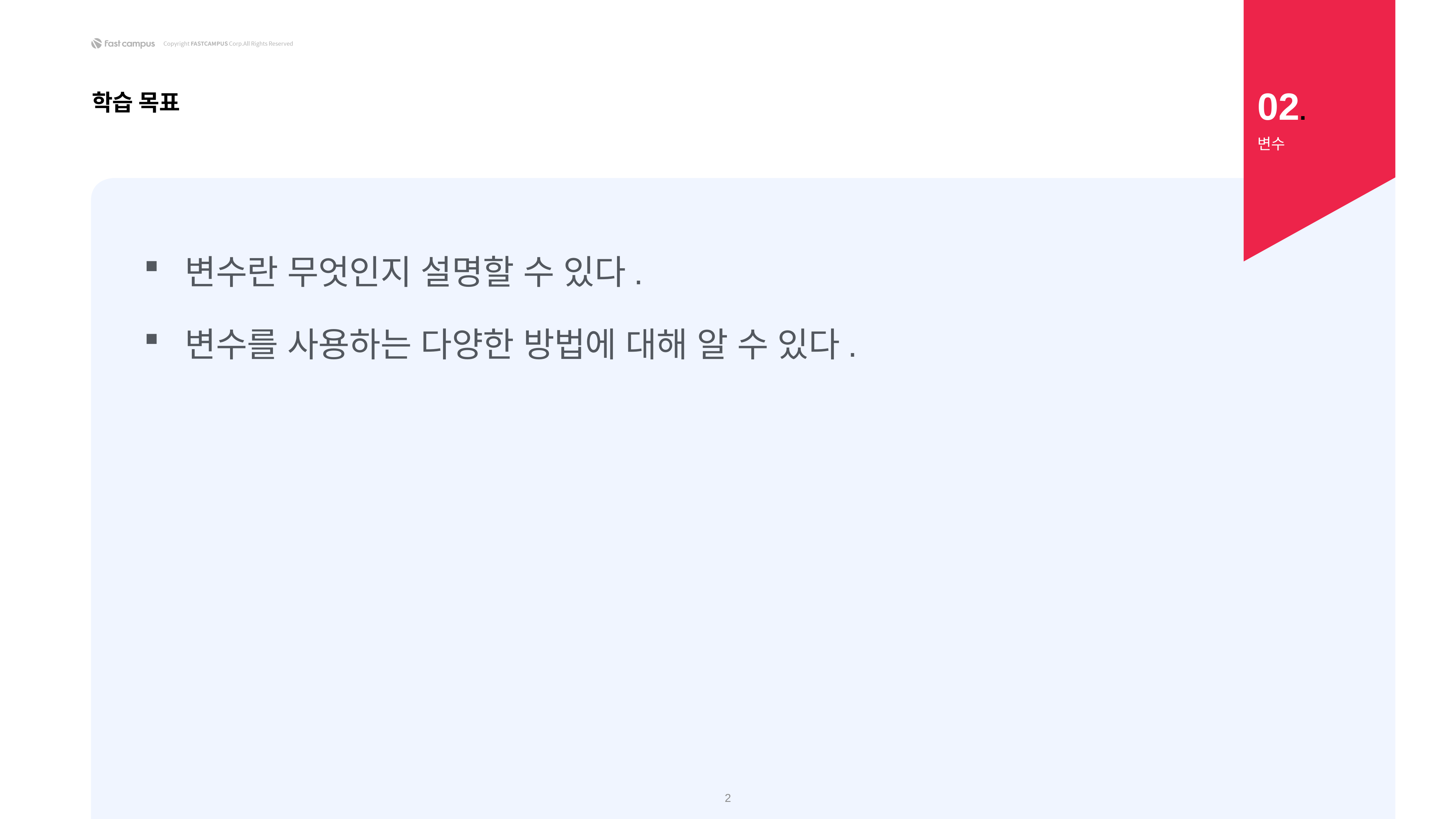

02.
학습 목표
변수
변수란 무엇인지 설명할 수 있다.
변수를 사용하는 다양한 방법에 대해 알 수 있다.
2